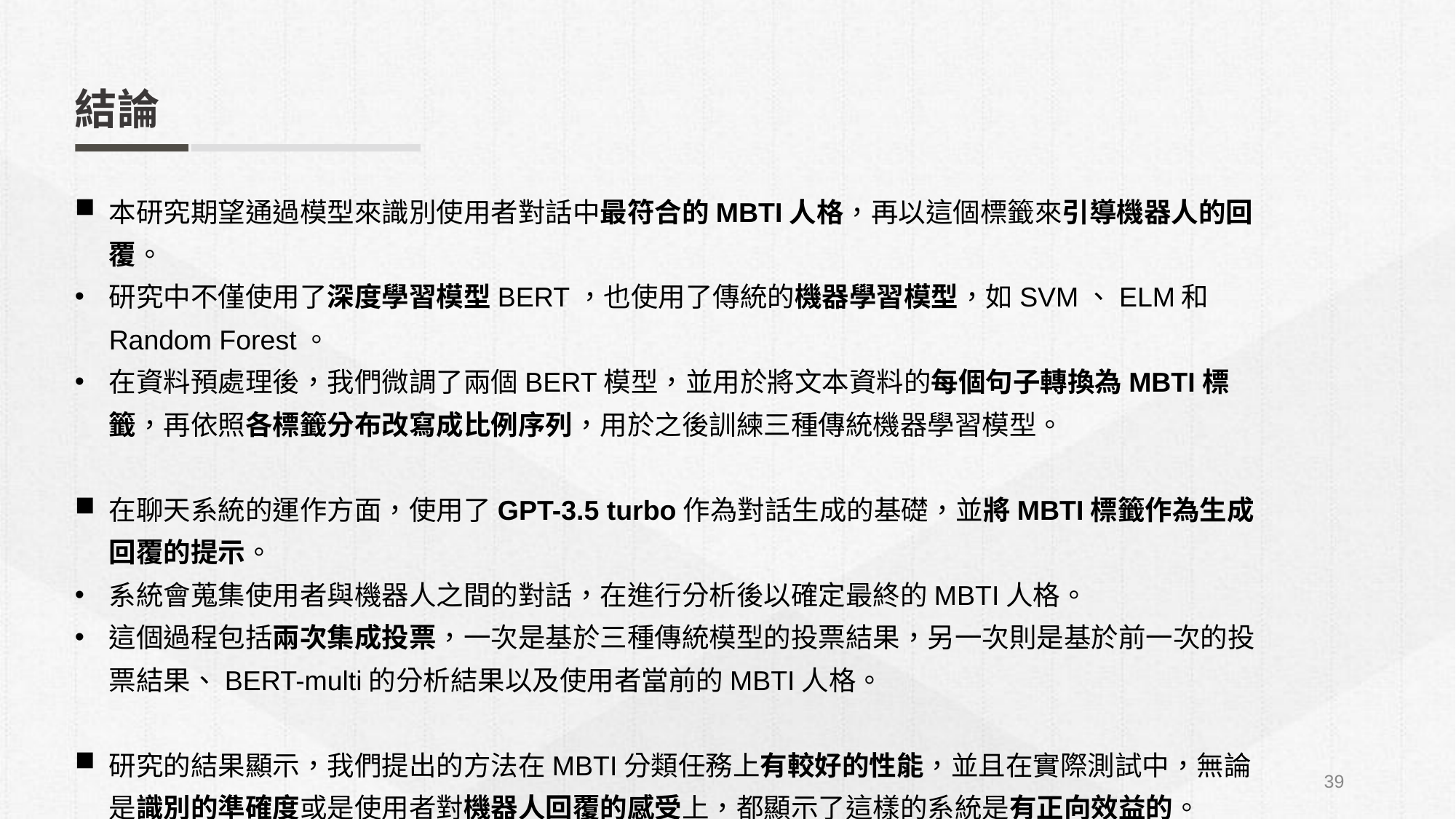

結論

本研究期望通過模型來識別使用者對話中最符合的MBTI人格，再以這個標籤來引導機器人的回覆。
研究中不僅使用了深度學習模型BERT，也使用了傳統的機器學習模型，如SVM、ELM和Random Forest。
在資料預處理後，我們微調了兩個BERT模型，並用於將文本資料的每個句子轉換為MBTI標籤，再依照各標籤分布改寫成比例序列，用於之後訓練三種傳統機器學習模型。

在聊天系統的運作方面，使用了GPT-3.5 turbo作為對話生成的基礎，並將MBTI標籤作為生成回覆的提示。
系統會蒐集使用者與機器人之間的對話，在進行分析後以確定最終的MBTI人格。
這個過程包括兩次集成投票，一次是基於三種傳統模型的投票結果，另一次則是基於前一次的投票結果、BERT-multi的分析結果以及使用者當前的MBTI人格。

研究的結果顯示，我們提出的方法在MBTI分類任務上有較好的性能，並且在實際測試中，無論是識別的準確度或是使用者對機器人回覆的感受上，都顯示了這樣的系統是有正向效益的。

39